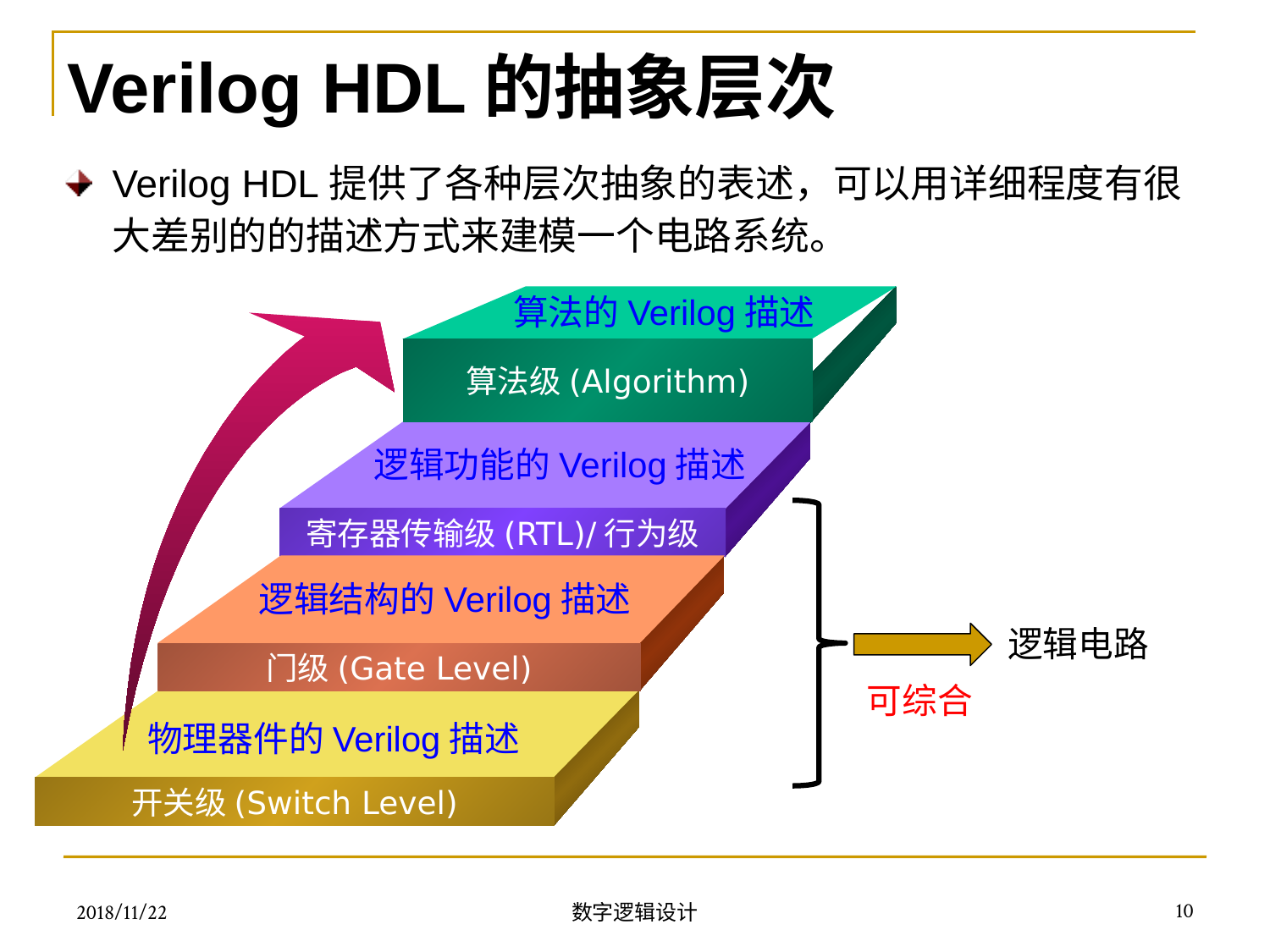

Verilog HDL的抽象层次
Verilog HDL提供了各种层次抽象的表述，可以用详细程度有很大差别的的描述方式来建模一个电路系统。

算法的Verilog描述

算法级(Algorithm)

逻辑功能的Verilog描述

寄存器传输级(RTL)/行为级

逻辑结构的Verilog描述
逻辑电路

门级(Gate Level)
可综合

物理器件的Verilog描述
开关级(Switch Level)
2018/11/22
10
数字逻辑设计